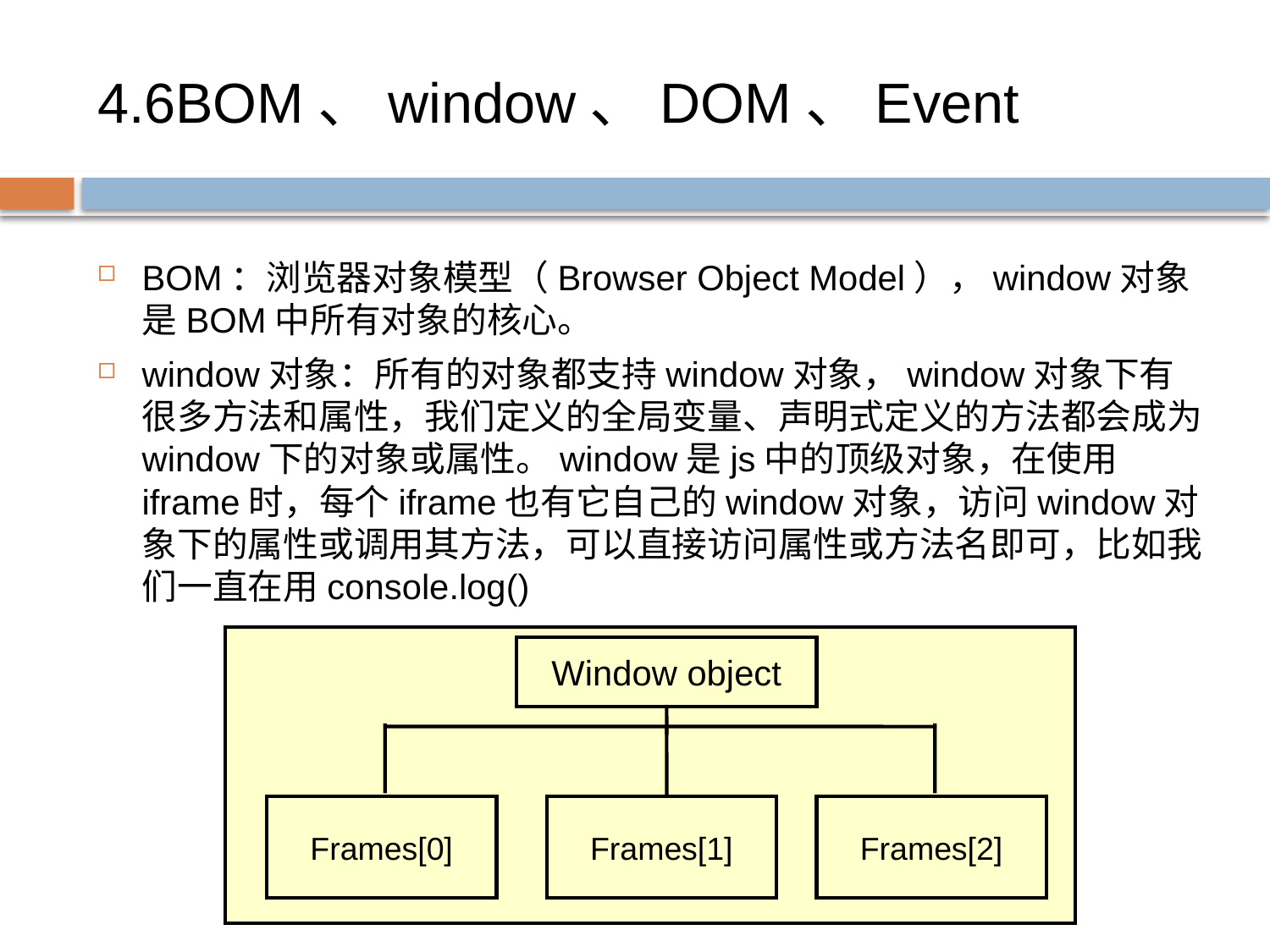

# 4.6BOM、window、DOM、Event
BOM：浏览器对象模型（Browser Object Model），window对象是BOM中所有对象的核心。
window对象：所有的对象都支持window对象，window对象下有很多方法和属性，我们定义的全局变量、声明式定义的方法都会成为window下的对象或属性。window是js中的顶级对象，在使用iframe时，每个iframe也有它自己的window对象，访问window对象下的属性或调用其方法，可以直接访问属性或方法名即可，比如我们一直在用console.log()

Window object

Frames[0]
Frames[1]
Frames[2]